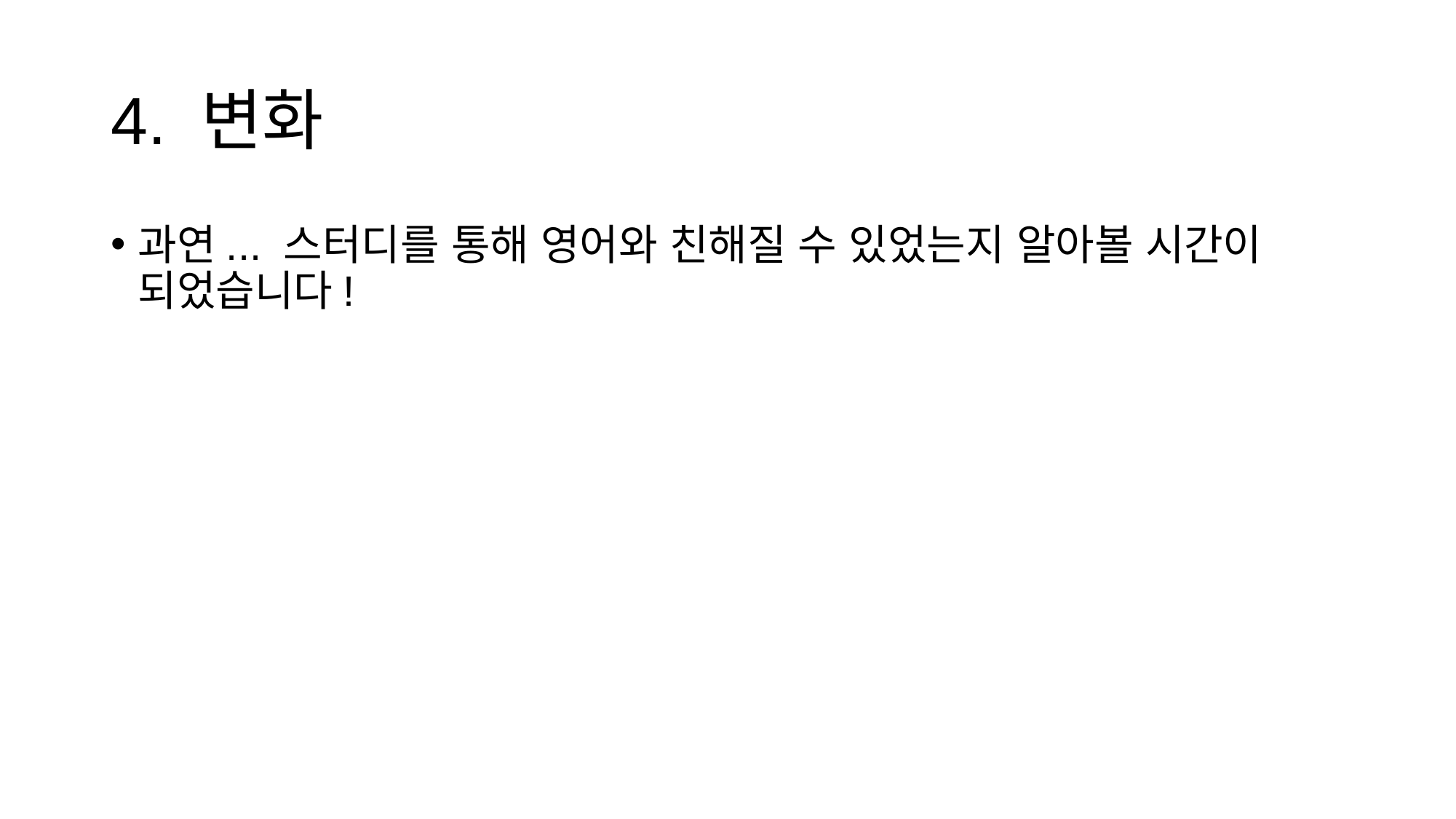

# 4. 변화
과연... 스터디를 통해 영어와 친해질 수 있었는지 알아볼 시간이 되었습니다!